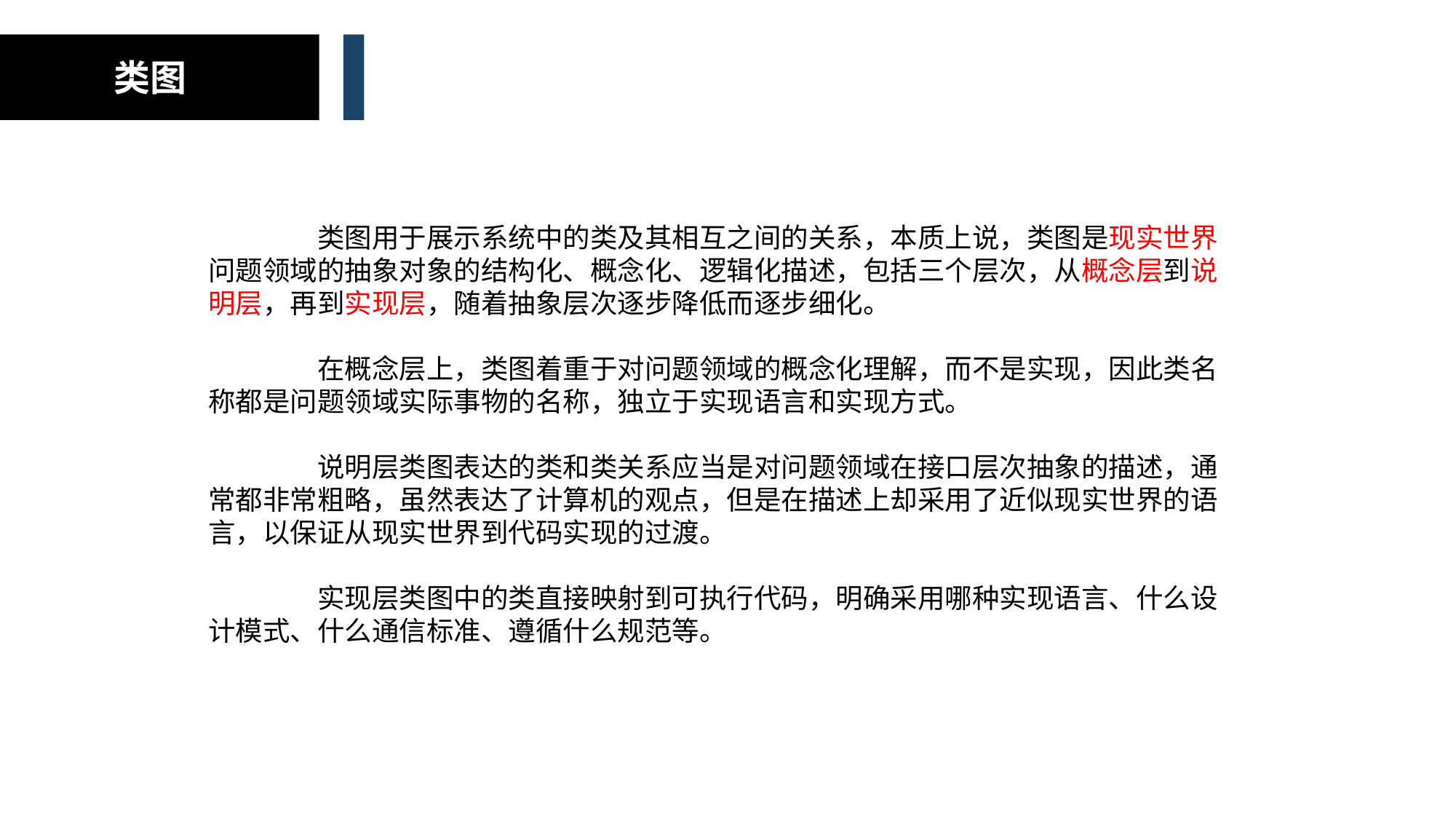

类图
	类图用于展示系统中的类及其相互之间的关系，本质上说，类图是现实世界问题领域的抽象对象的结构化、概念化、逻辑化描述，包括三个层次，从概念层到说明层，再到实现层，随着抽象层次逐步降低而逐步细化。

	在概念层上，类图着重于对问题领域的概念化理解，而不是实现，因此类名称都是问题领域实际事物的名称，独立于实现语言和实现方式。

	说明层类图表达的类和类关系应当是对问题领域在接口层次抽象的描述，通常都非常粗略，虽然表达了计算机的观点，但是在描述上却采用了近似现实世界的语言，以保证从现实世界到代码实现的过渡。

	实现层类图中的类直接映射到可执行代码，明确采用哪种实现语言、什么设计模式、什么通信标准、遵循什么规范等。